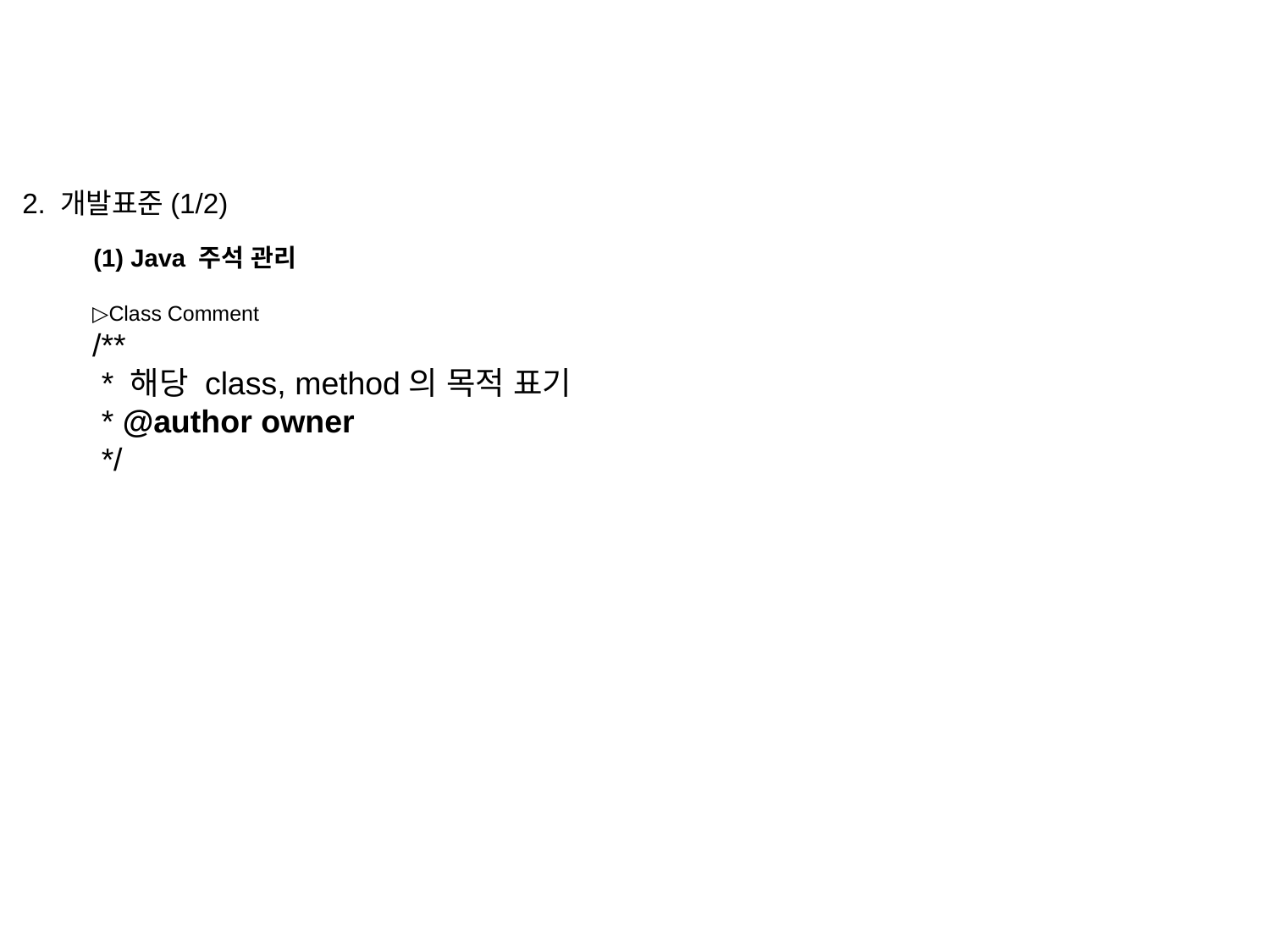

2. 개발표준(1/2)
(1) Java 주석 관리
▷Class Comment
/**
 * 해당 class, method의 목적 표기
 * @author owner
 */